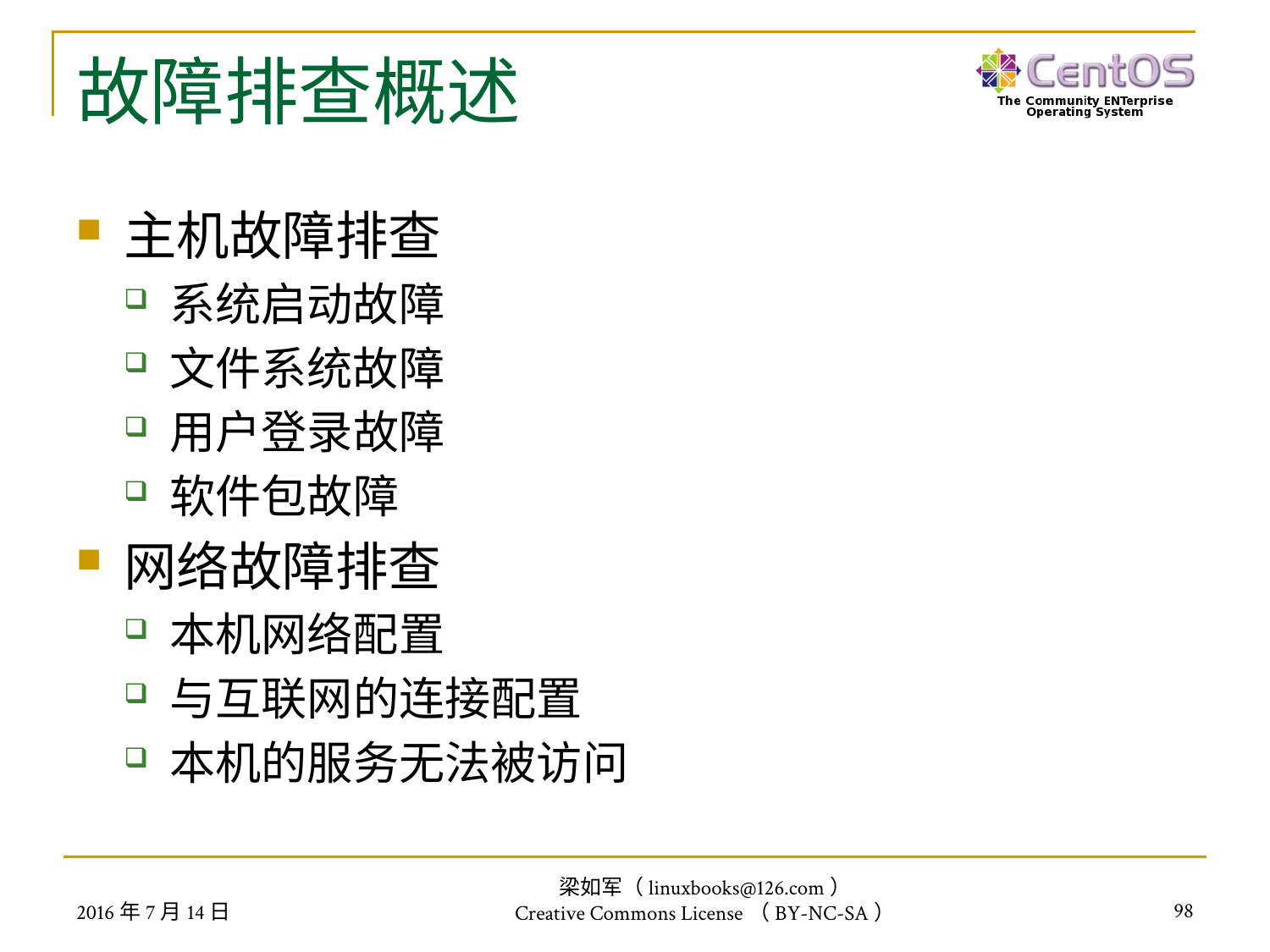

# 故障排查概述
主机故障排查
系统启动故障
文件系统故障
用户登录故障
软件包故障
网络故障排查
本机网络配置
与互联网的连接配置
本机的服务无法被访问
2016年7月14日
98
梁如军（linuxbooks@126.com）
Creative Commons License（BY-NC-SA）